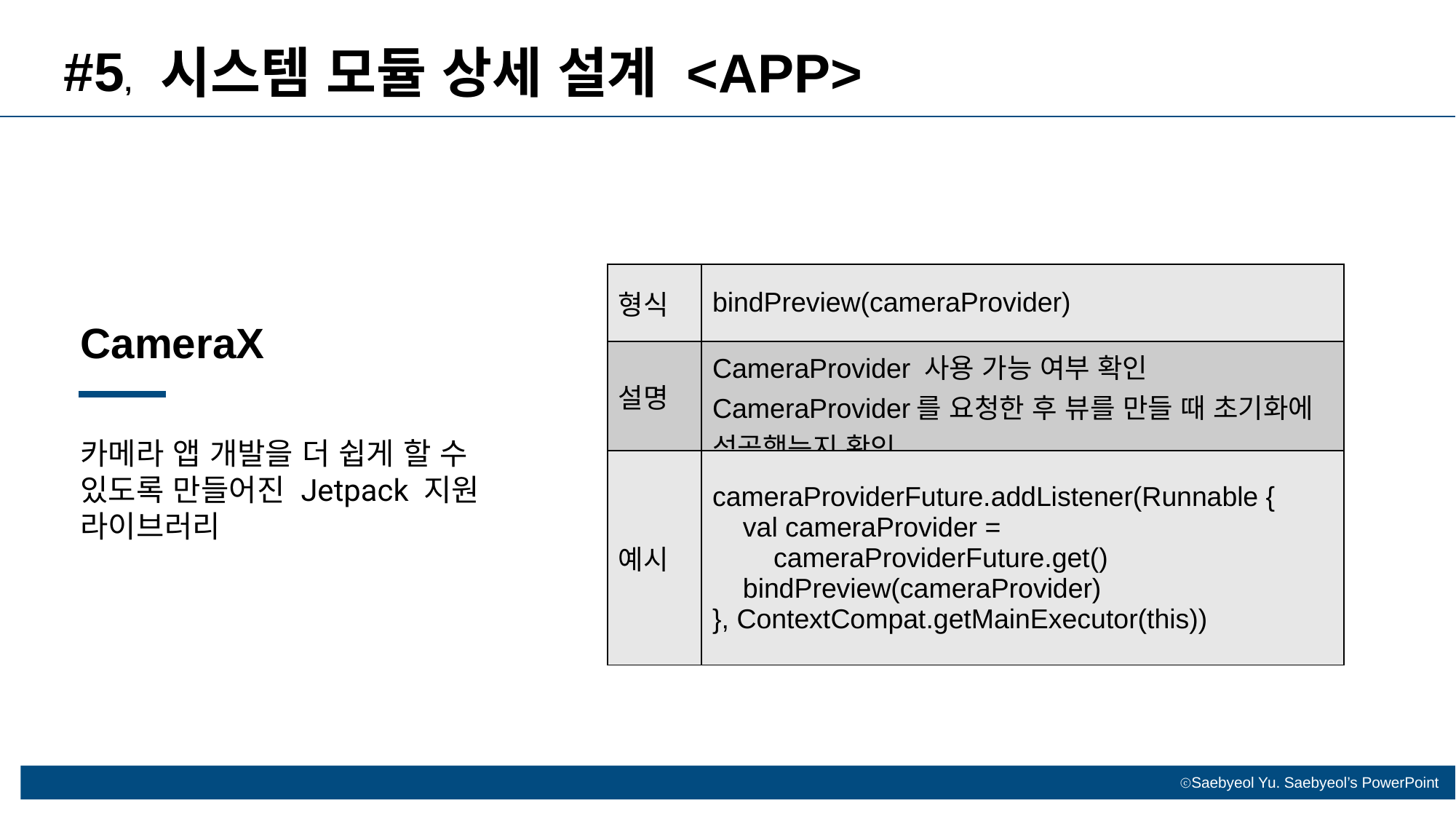

#5,
시스템 모듈 상세 설계 <APP>
| 형식 | bindPreview(cameraProvider) |
| --- | --- |
| 설명 | CameraProvider 사용 가능 여부 확인 CameraProvider를 요청한 후 뷰를 만들 때 초기화에 성공했는지 확인 |
| 예시 | cameraProviderFuture.addListener(Runnable {     val cameraProvider = cameraProviderFuture.get()     bindPreview(cameraProvider) }, ContextCompat.getMainExecutor(this)) |
CameraX

카메라 앱 개발을 더 쉽게 할 수 있도록 만들어진 Jetpack 지원 라이브러리